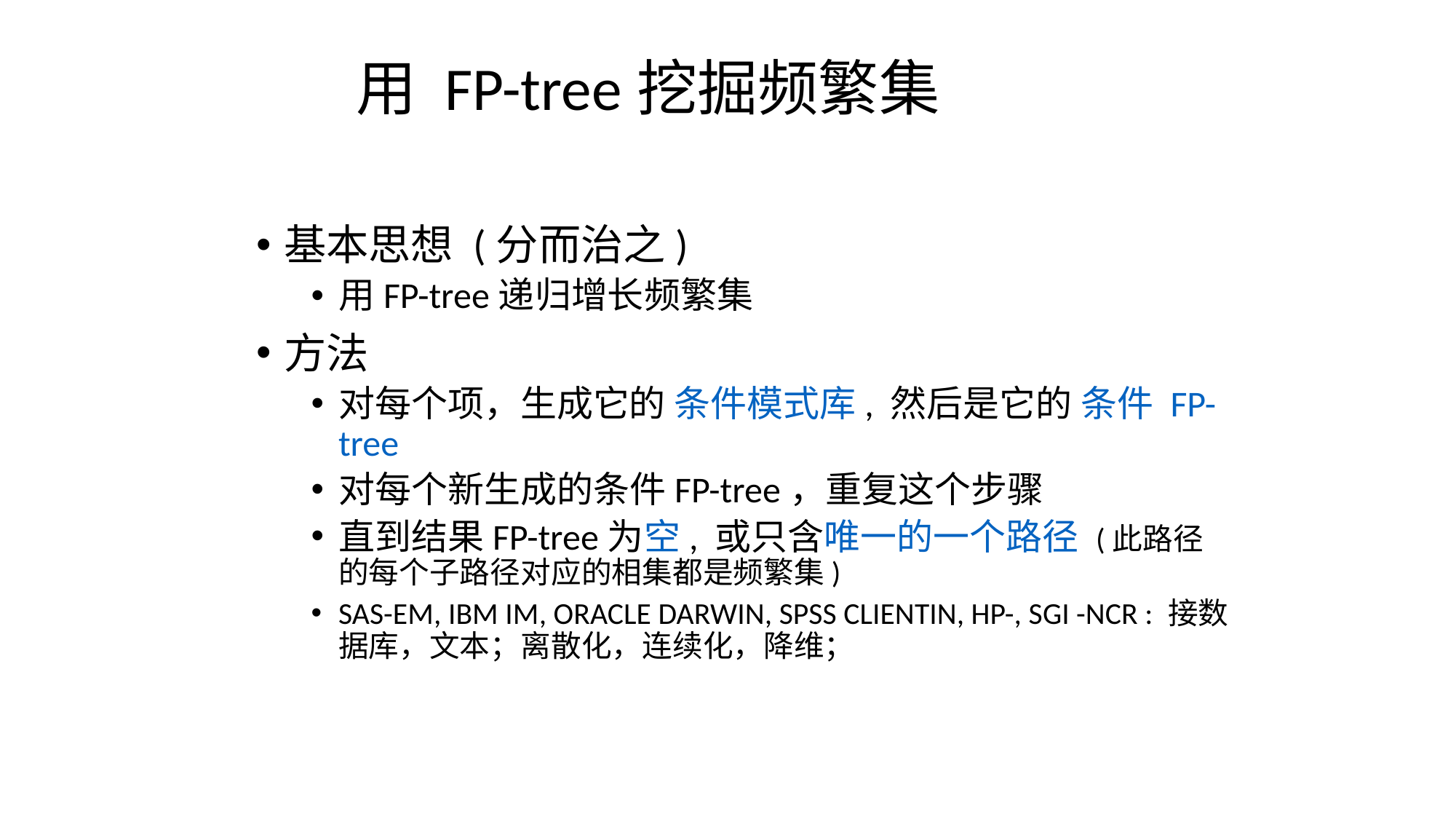

# 用 FP-tree挖掘频繁集
基本思想 (分而治之)
用FP-tree递归增长频繁集
方法
对每个项，生成它的 条件模式库, 然后是它的 条件 FP-tree
对每个新生成的条件FP-tree，重复这个步骤
直到结果FP-tree为空, 或只含唯一的一个路径 (此路径的每个子路径对应的相集都是频繁集)
SAS-EM, IBM IM, ORACLE DARWIN, SPSS CLIENTIN, HP-, SGI -NCR : 接数据库，文本；离散化，连续化，降维；